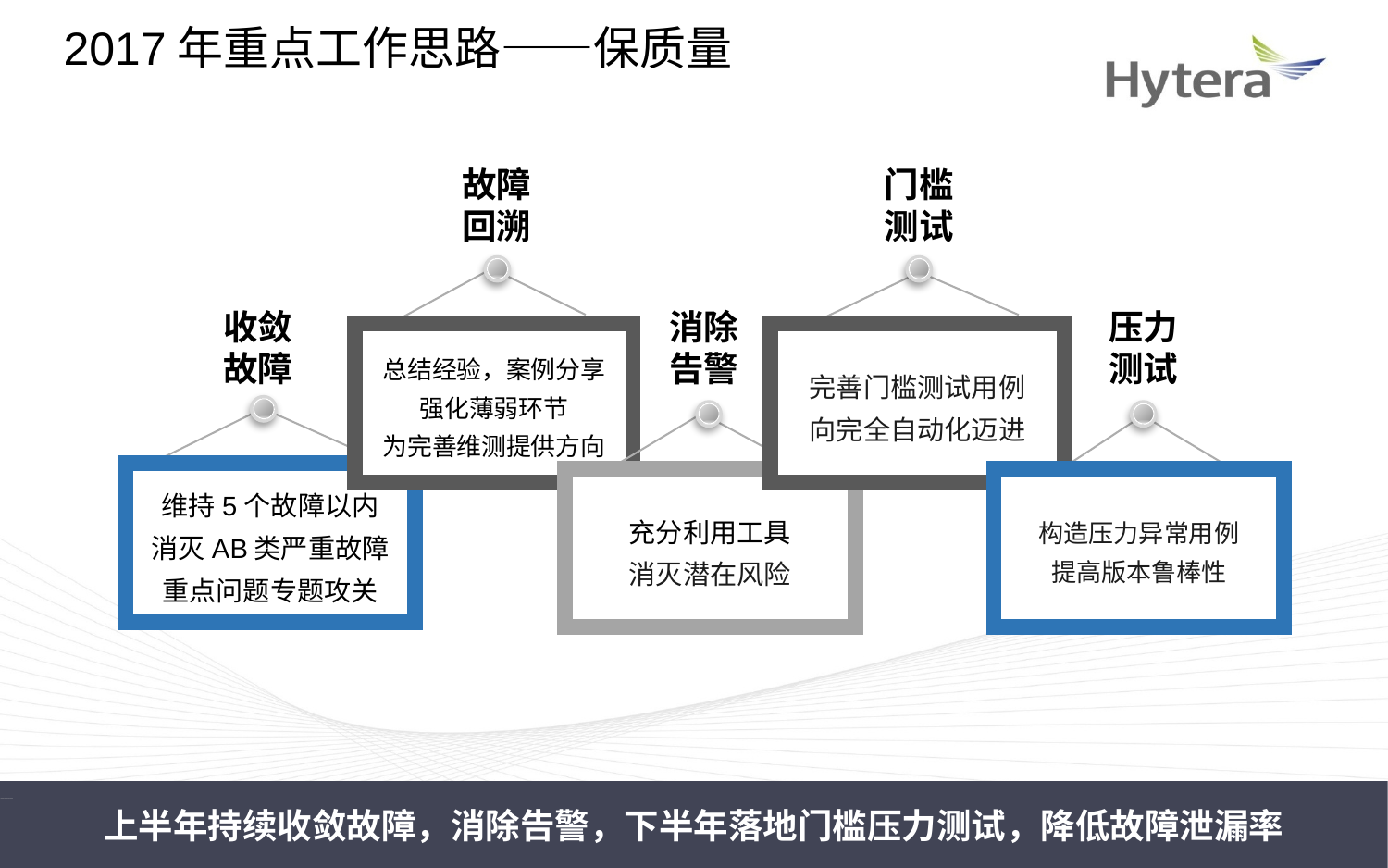

2017年重点工作思路——保质量
故障回溯
门槛测试

收敛故障
消除告警
压力测试
总结经验，案例分享
强化薄弱环节
为完善维测提供方向
完善门槛测试用例
向完全自动化迈进

维持5个故障以内
消灭AB类严重故障
重点问题专题攻关
充分利用工具
消灭潜在风险
构造压力异常用例
提高版本鲁棒性

上半年持续收敛故障，消除告警，下半年落地门槛压力测试，降低故障泄漏率
收敛版本故障，开发及完善版本测试平台，提高版本质量